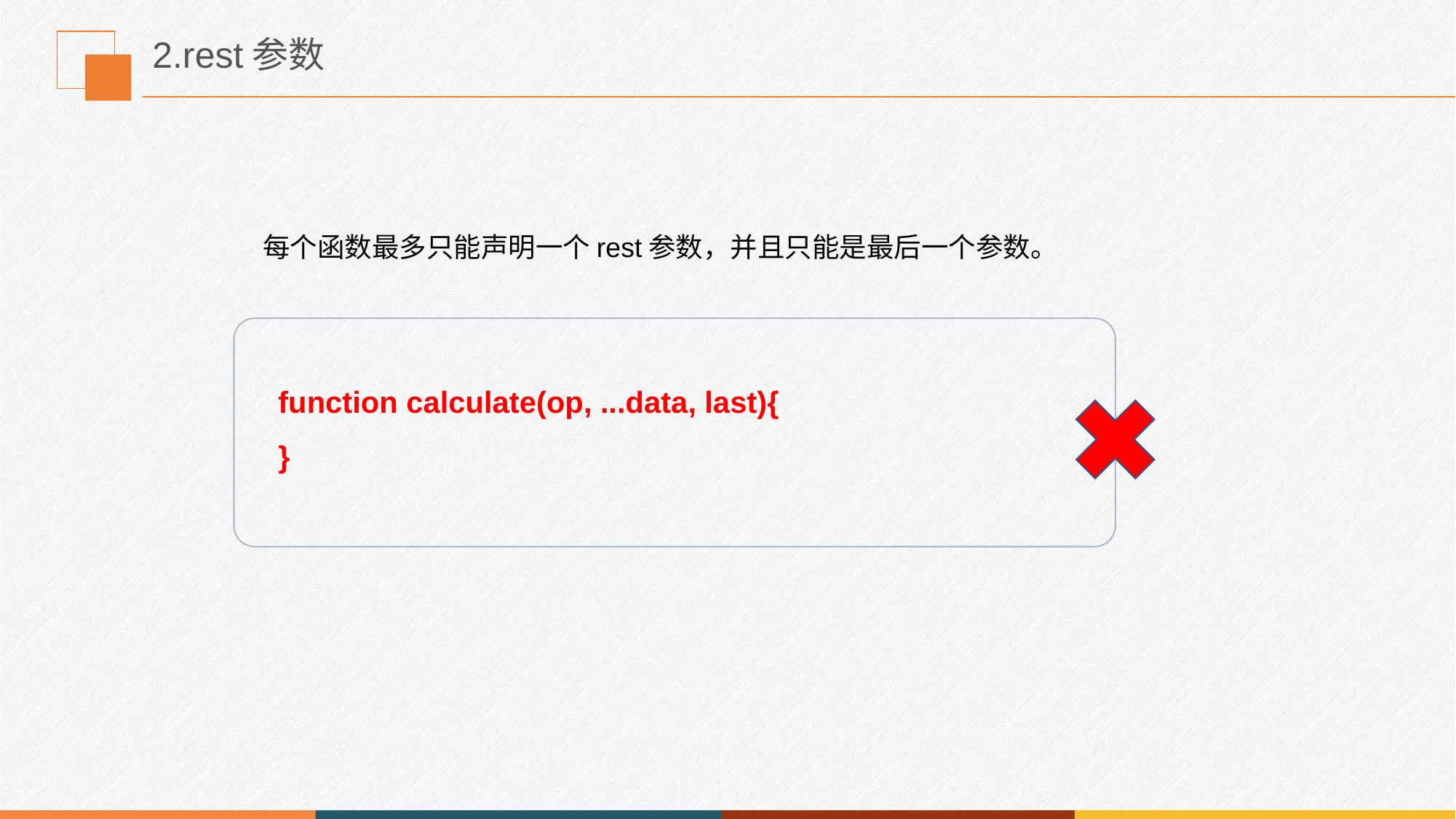

# 2.rest参数
每个函数最多只能声明一个rest参数，并且只能是最后一个参数。

function calculate(op, ...data, last){
}